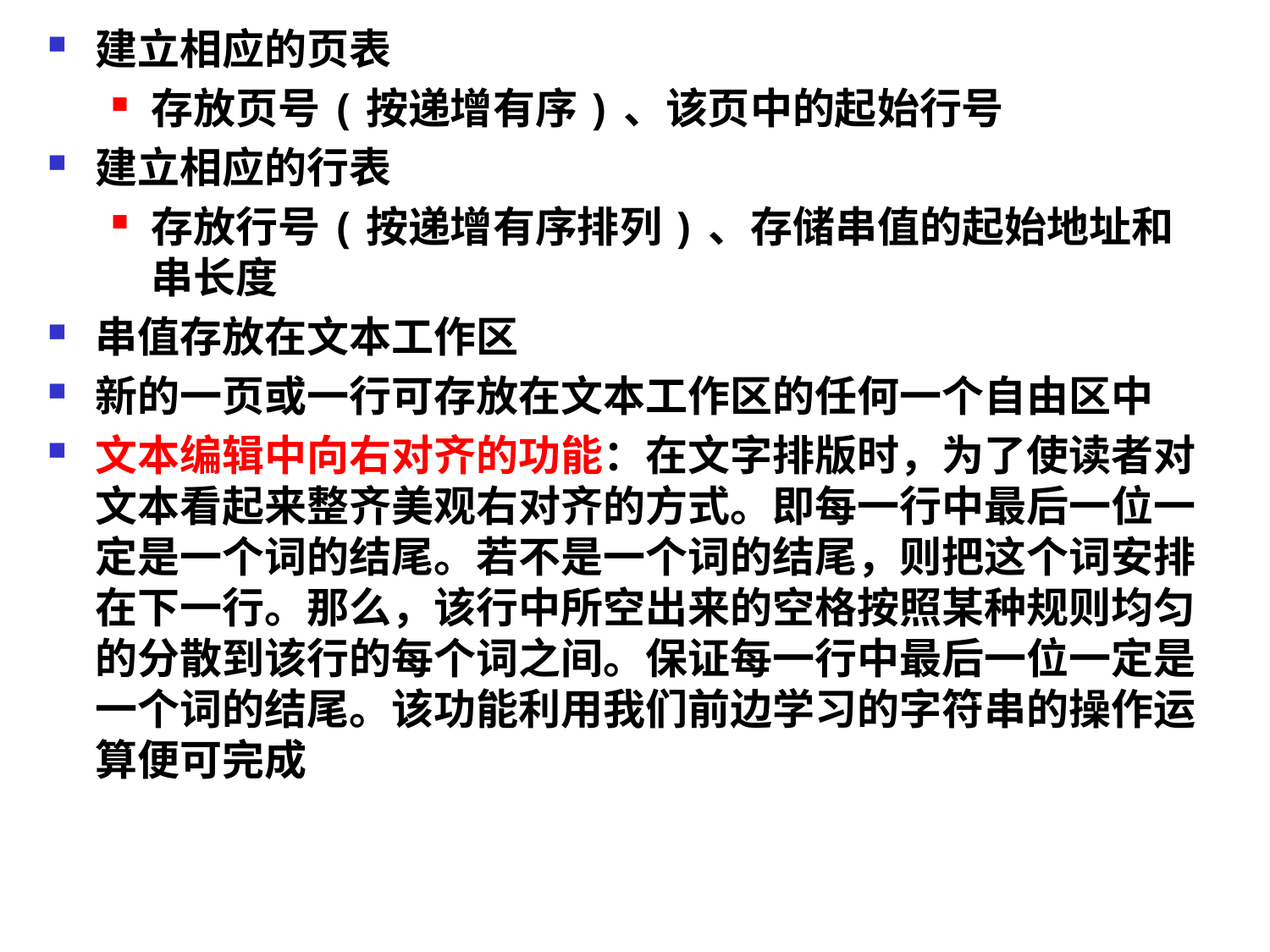

建立相应的页表
存放页号(按递增有序)、该页中的起始行号
建立相应的行表
存放行号(按递增有序排列)、存储串值的起始地址和串长度
串值存放在文本工作区
新的一页或一行可存放在文本工作区的任何一个自由区中
文本编辑中向右对齐的功能：在文字排版时，为了使读者对文本看起来整齐美观右对齐的方式。即每一行中最后一位一定是一个词的结尾。若不是一个词的结尾，则把这个词安排在下一行。那么，该行中所空出来的空格按照某种规则均匀的分散到该行的每个词之间。保证每一行中最后一位一定是一个词的结尾。该功能利用我们前边学习的字符串的操作运算便可完成